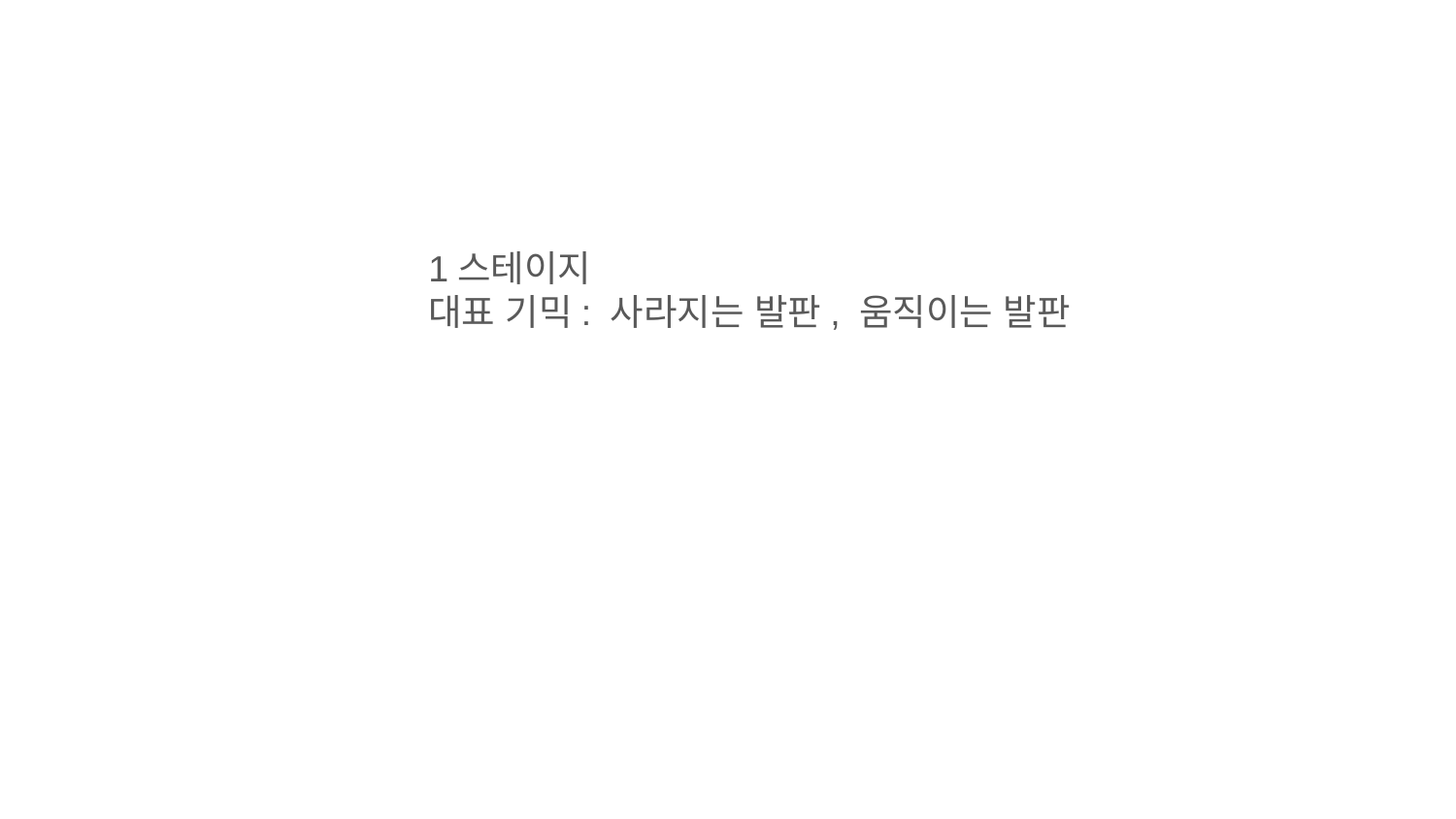

1스테이지
대표 기믹: 사라지는 발판, 움직이는 발판